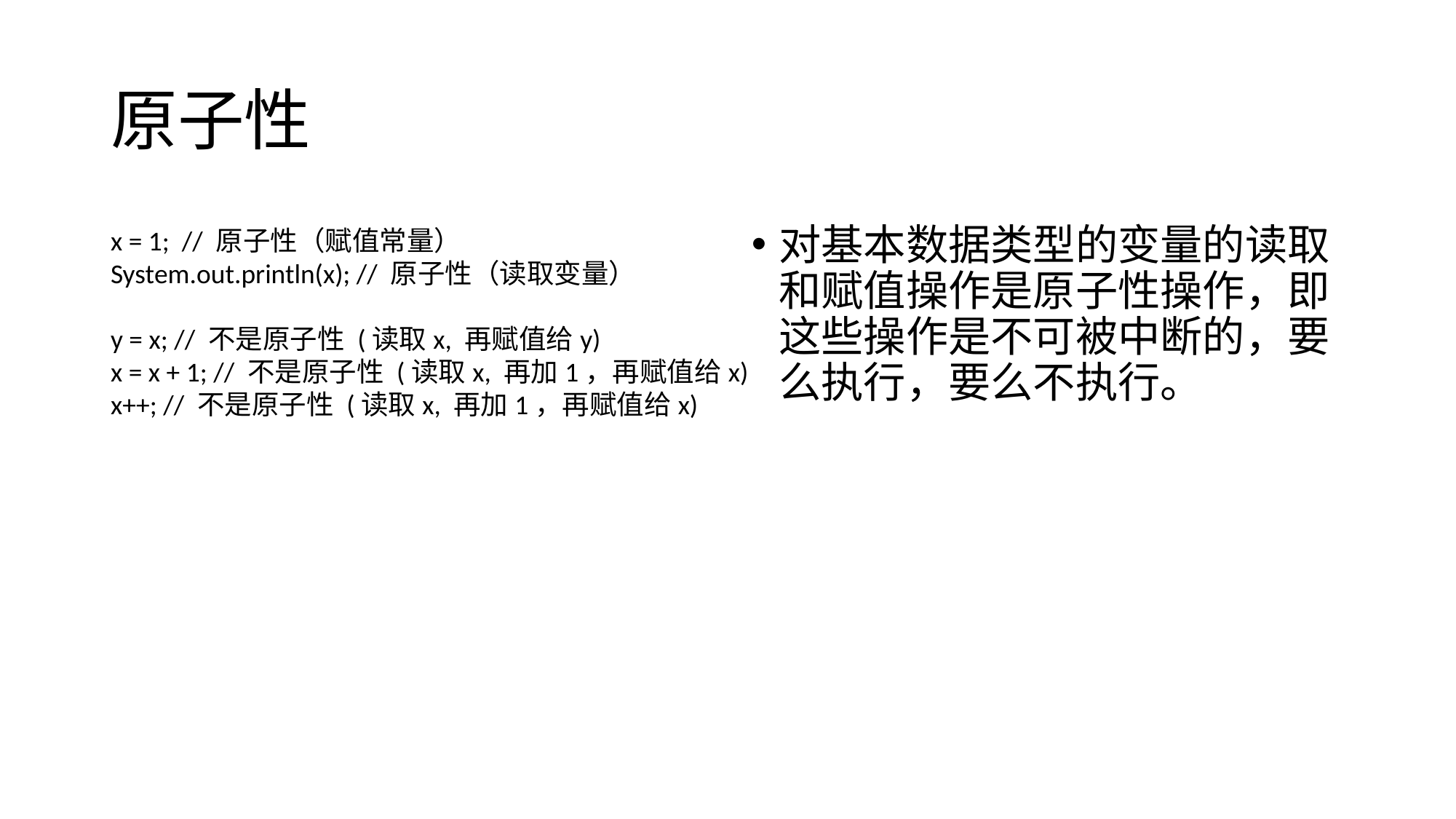

# 原子性
x = 1;  // 原子性（赋值常量）
System.out.println(x); // 原子性（读取变量）

y = x; // 不是原子性 (读取x, 再赋值给y)
x = x + 1; // 不是原子性 (读取x, 再加1，再赋值给x)
x++; // 不是原子性 (读取x, 再加1，再赋值给x)
对基本数据类型的变量的读取和赋值操作是原子性操作，即这些操作是不可被中断的，要么执行，要么不执行。